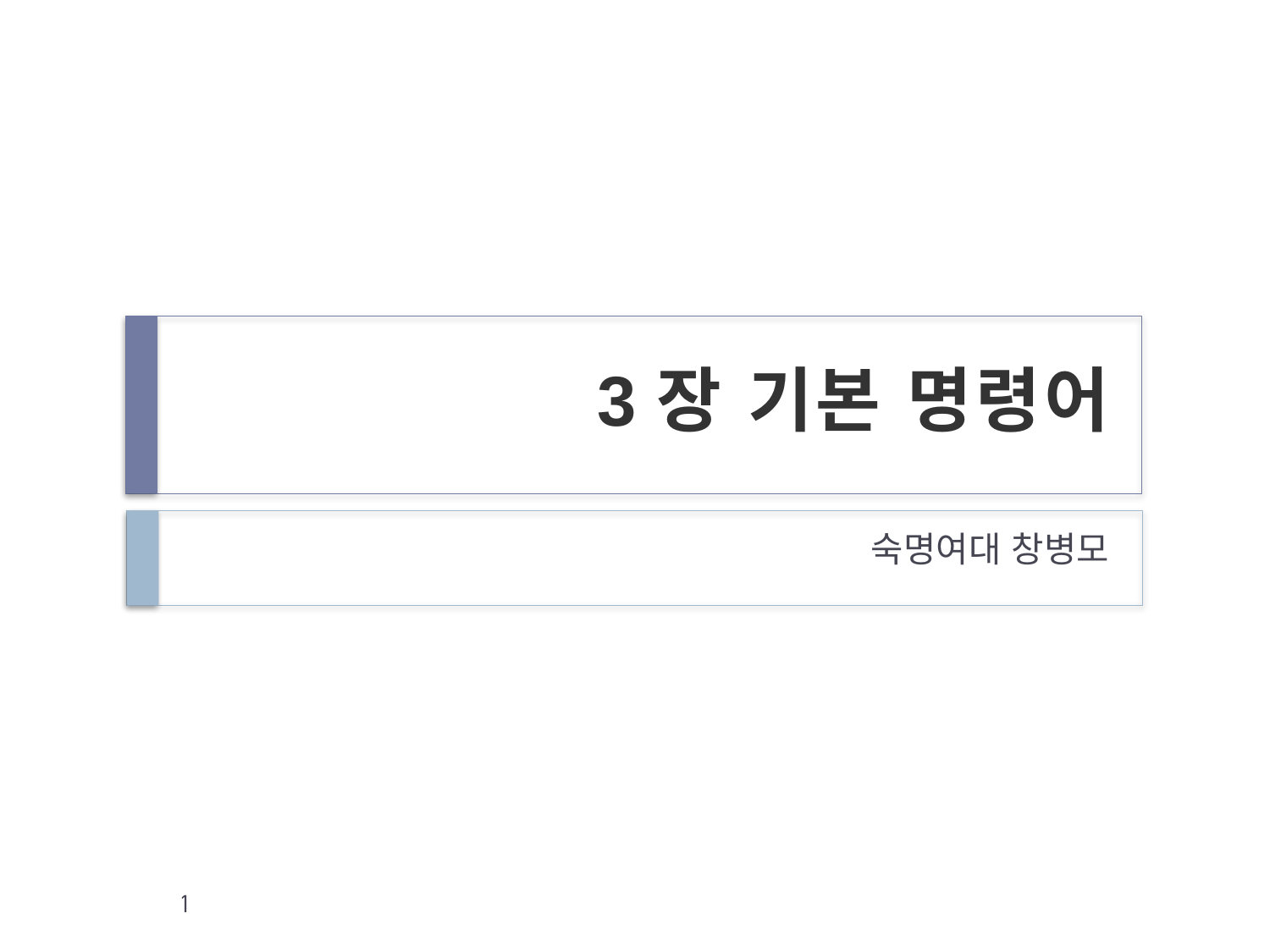

# 3장 기본 명령어
숙명여대 창병모
1